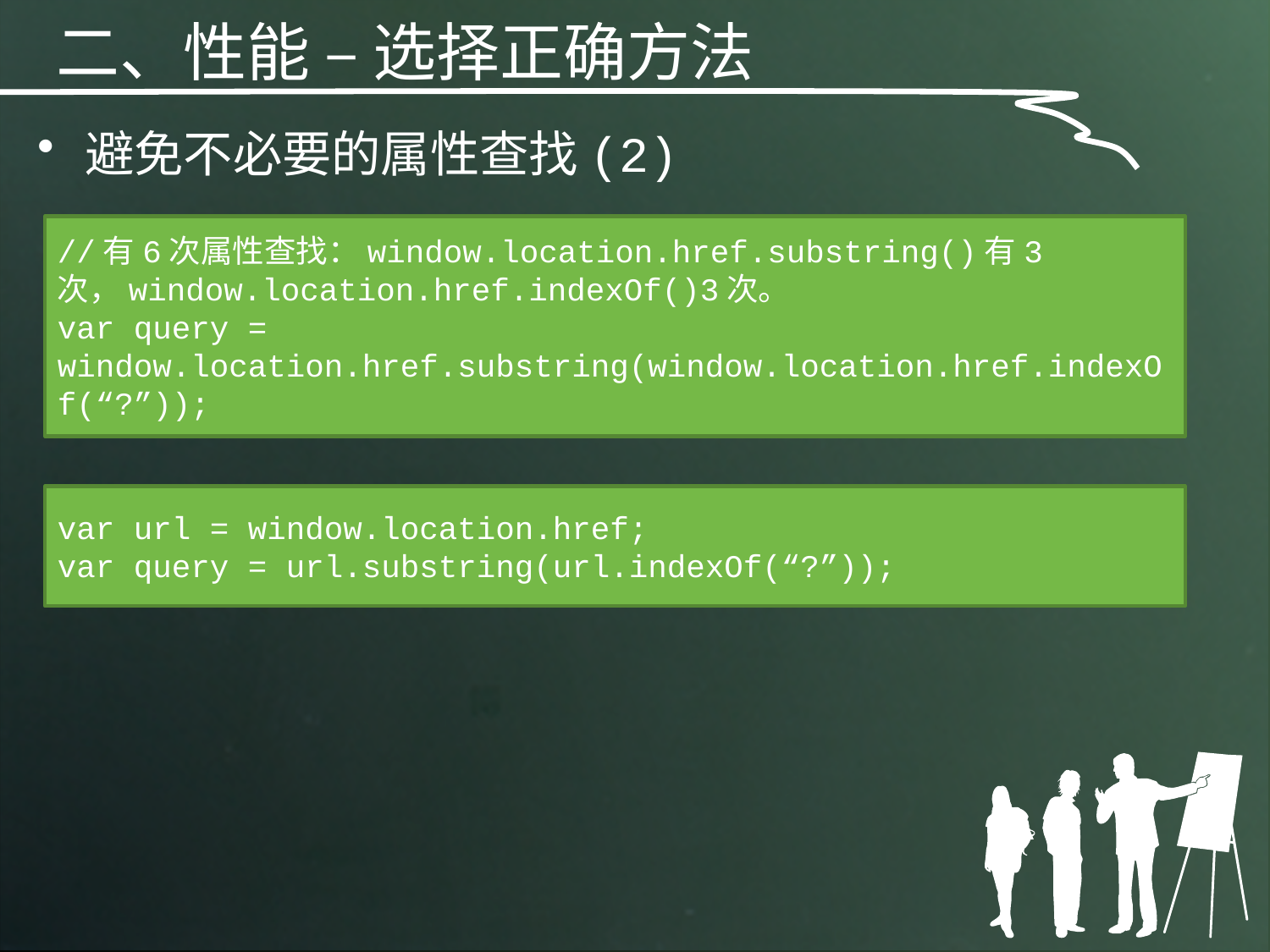

二、性能 – 选择正确方法

避免不必要的属性查找(2)
//有6次属性查找：window.location.href.substring()有3次，window.location.href.indexOf()3次。
var query = window.location.href.substring(window.location.href.indexOf(“?”));
var url = window.location.href;
var query = url.substring(url.indexOf(“?”));